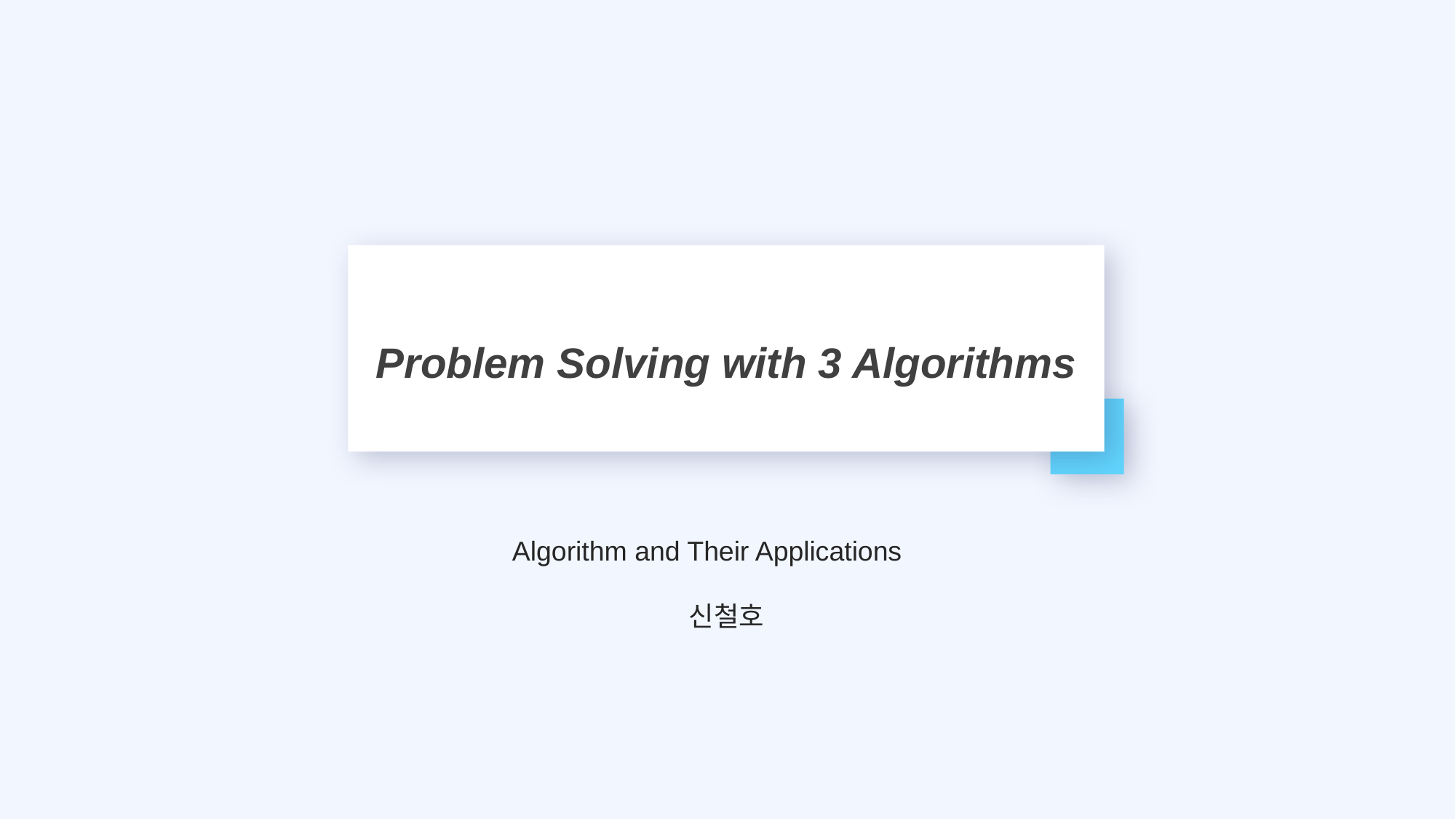

Problem Solving with 3 Algorithms

Algorithm and Their Applications

신철호